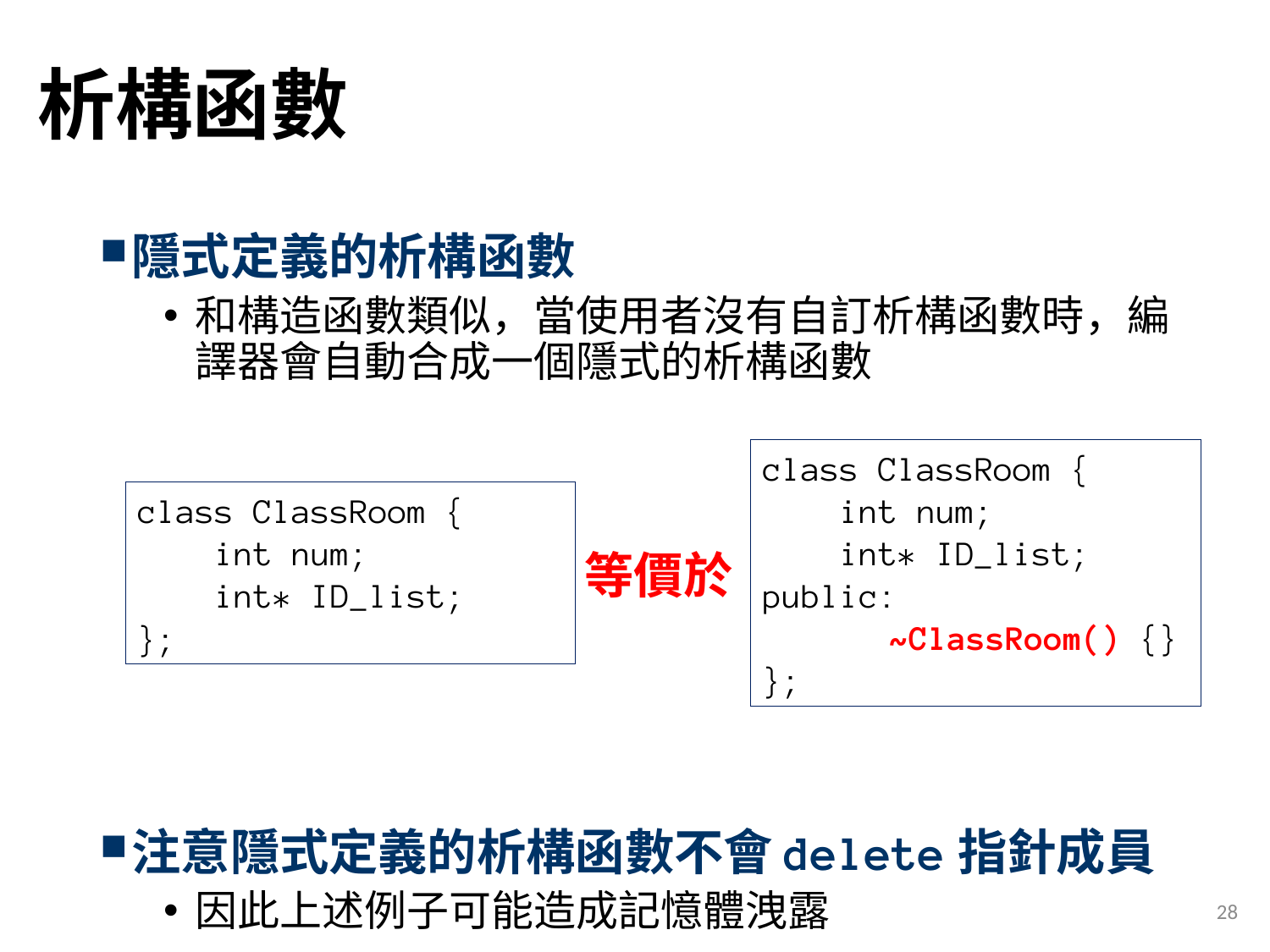

# 析構函數
隱式定義的析構函數
和構造函數類似，當使用者沒有自訂析構函數時，編譯器會自動合成一個隱式的析構函數

注意隱式定義的析構函數不會delete指針成員
因此上述例子可能造成記憶體洩露

class ClassRoom {
    int num;
    int* ID_list;
public:
	~ClassRoom() {}
};
class ClassRoom {
    int num;
    int* ID_list;
};
等價於
28